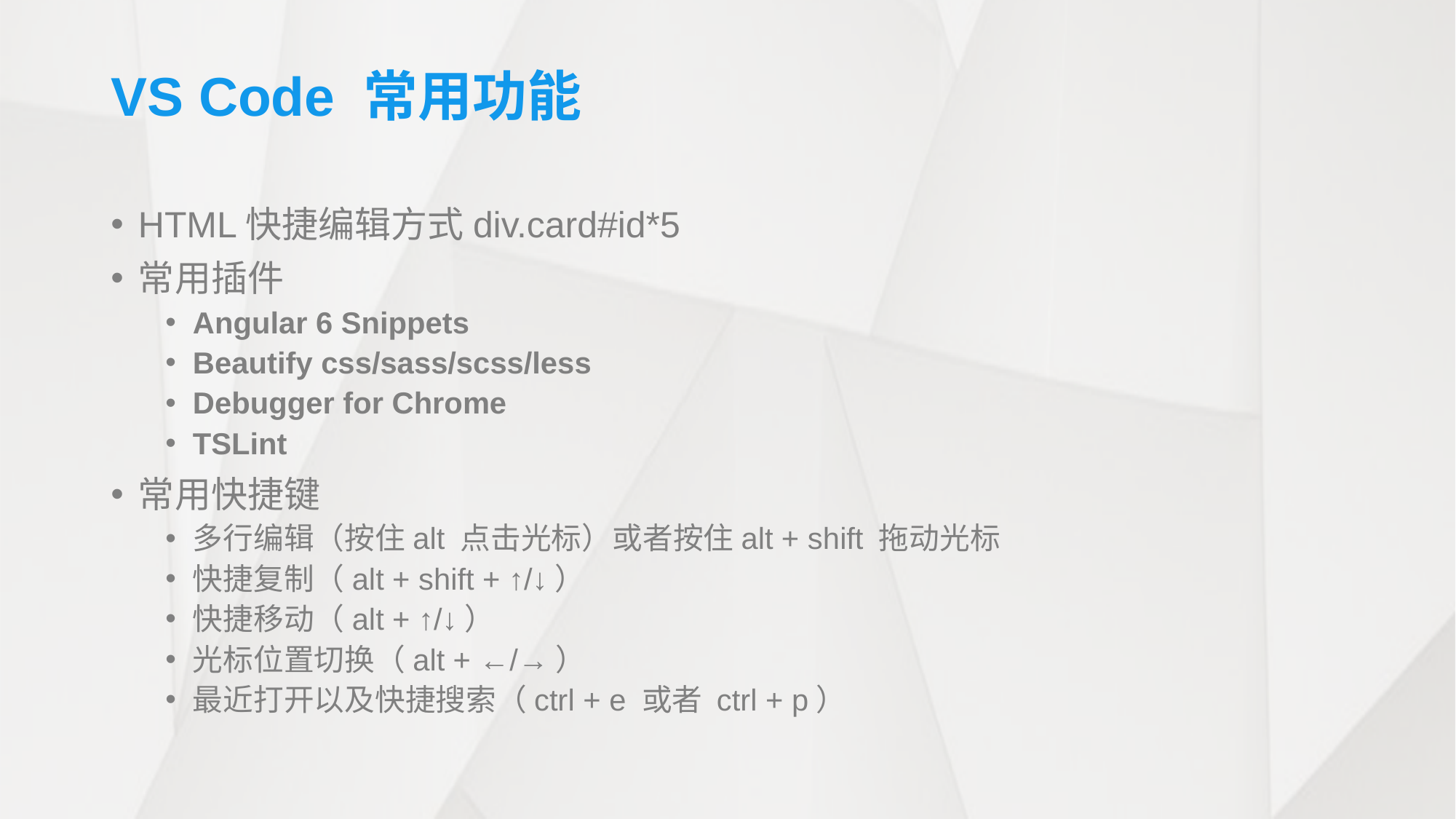

# VS Code 常用功能
HTML快捷编辑方式div.card#id*5
常用插件
Angular 6 Snippets
Beautify css/sass/scss/less
Debugger for Chrome
TSLint
常用快捷键
多行编辑（按住alt 点击光标）或者按住alt + shift 拖动光标
快捷复制（alt + shift + ↑/↓）
快捷移动（alt + ↑/↓）
光标位置切换（alt + ←/→）
最近打开以及快捷搜索（ctrl + e 或者 ctrl + p）